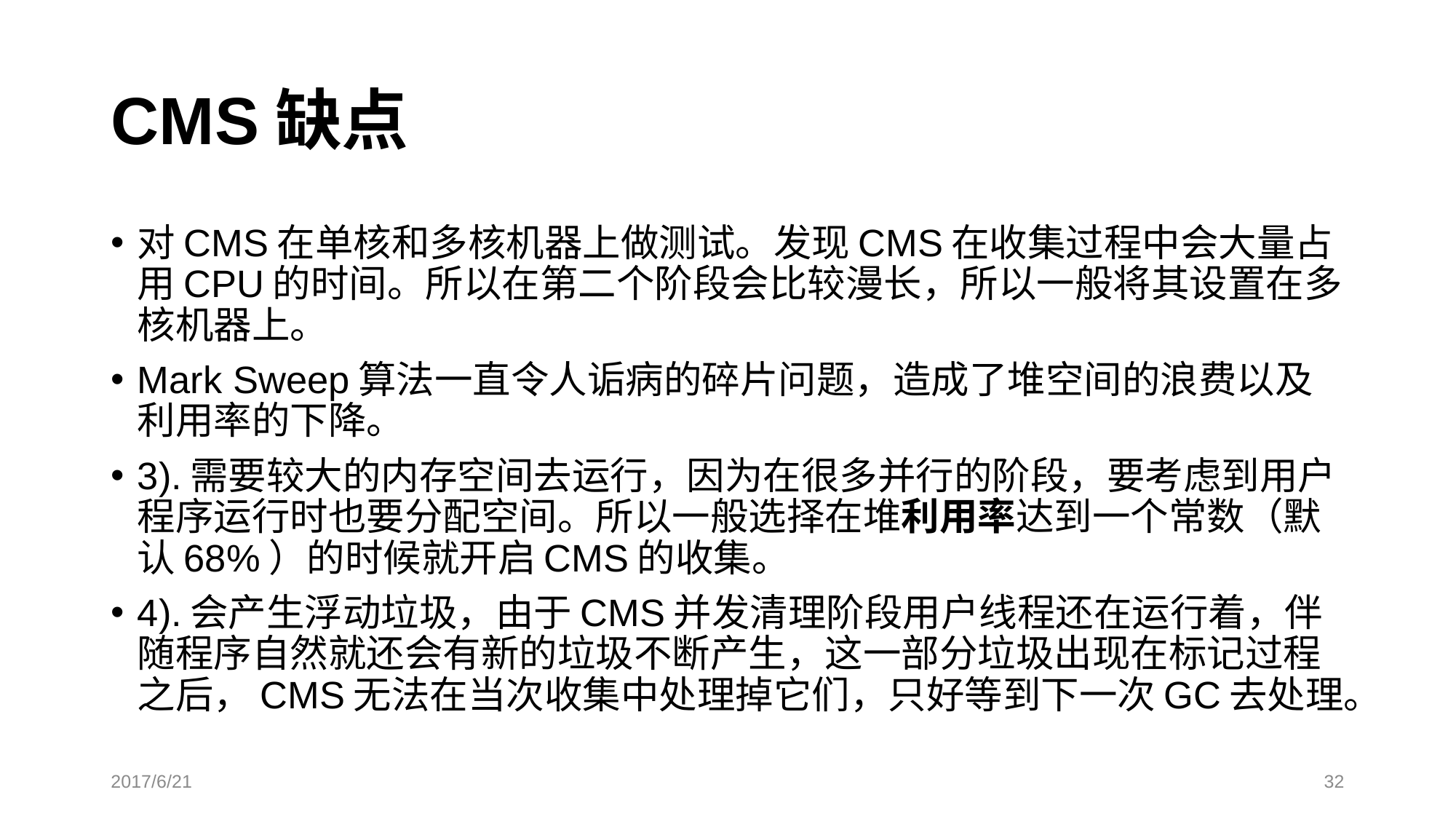

# CMS缺点
对CMS在单核和多核机器上做测试。发现CMS在收集过程中会大量占用CPU的时间。所以在第二个阶段会比较漫长，所以一般将其设置在多核机器上。
Mark Sweep算法一直令人诟病的碎片问题，造成了堆空间的浪费以及利用率的下降。
3).需要较大的内存空间去运行，因为在很多并行的阶段，要考虑到用户程序运行时也要分配空间。所以一般选择在堆利用率达到一个常数（默认68%）的时候就开启CMS的收集。
4).会产生浮动垃圾，由于CMS并发清理阶段用户线程还在运行着，伴随程序自然就还会有新的垃圾不断产生，这一部分垃圾出现在标记过程之后，CMS无法在当次收集中处理掉它们，只好等到下一次GC去处理。

2017/6/21
32